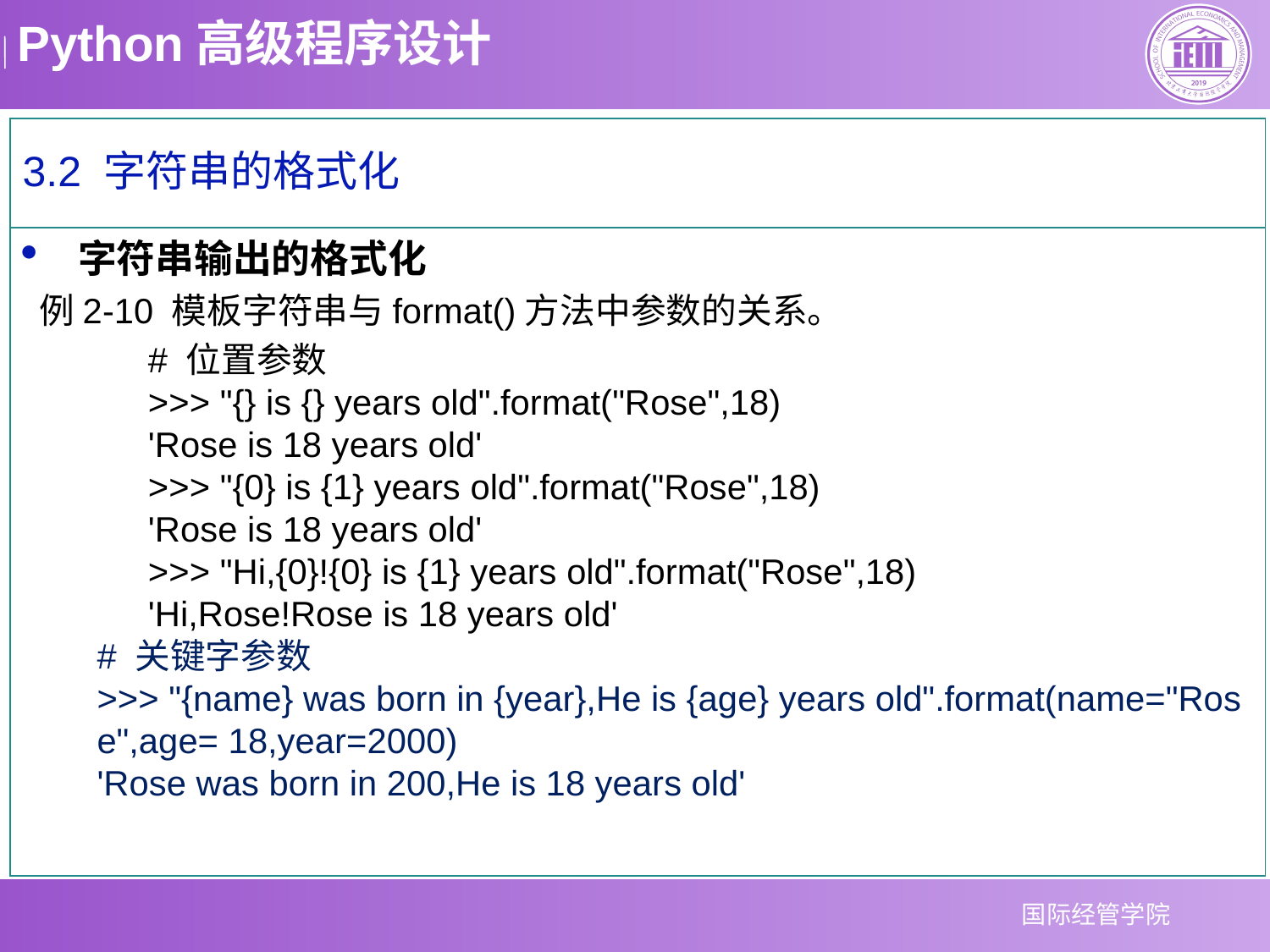

3.2 字符串的格式化
字符串输出的格式化
 例2-10 模板字符串与format()方法中参数的关系。
# 位置参数
>>> "{} is {} years old".format("Rose",18)
'Rose is 18 years old'
>>> "{0} is {1} years old".format("Rose",18)
'Rose is 18 years old'
>>> "Hi,{0}!{0} is {1} years old".format("Rose",18)
'Hi,Rose!Rose is 18 years old'
# 关键字参数
>>> "{name} was born in {year},He is {age} years old".format(name="Rose",age= 18,year=2000)
'Rose was born in 200,He is 18 years old'